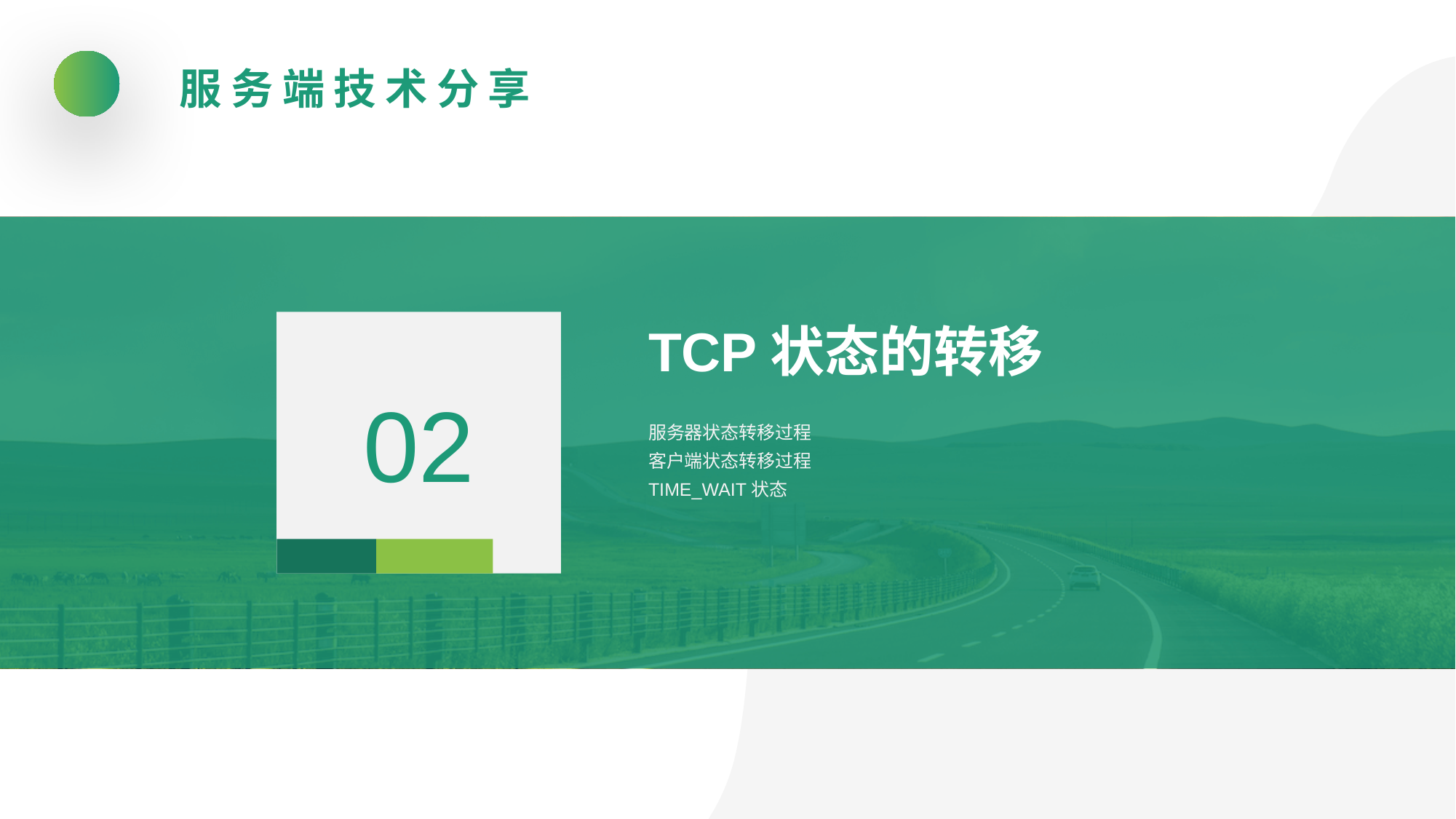

服务端技术分享

02

TCP状态的转移
服务器状态转移过程
客户端状态转移过程
TIME_WAIT状态